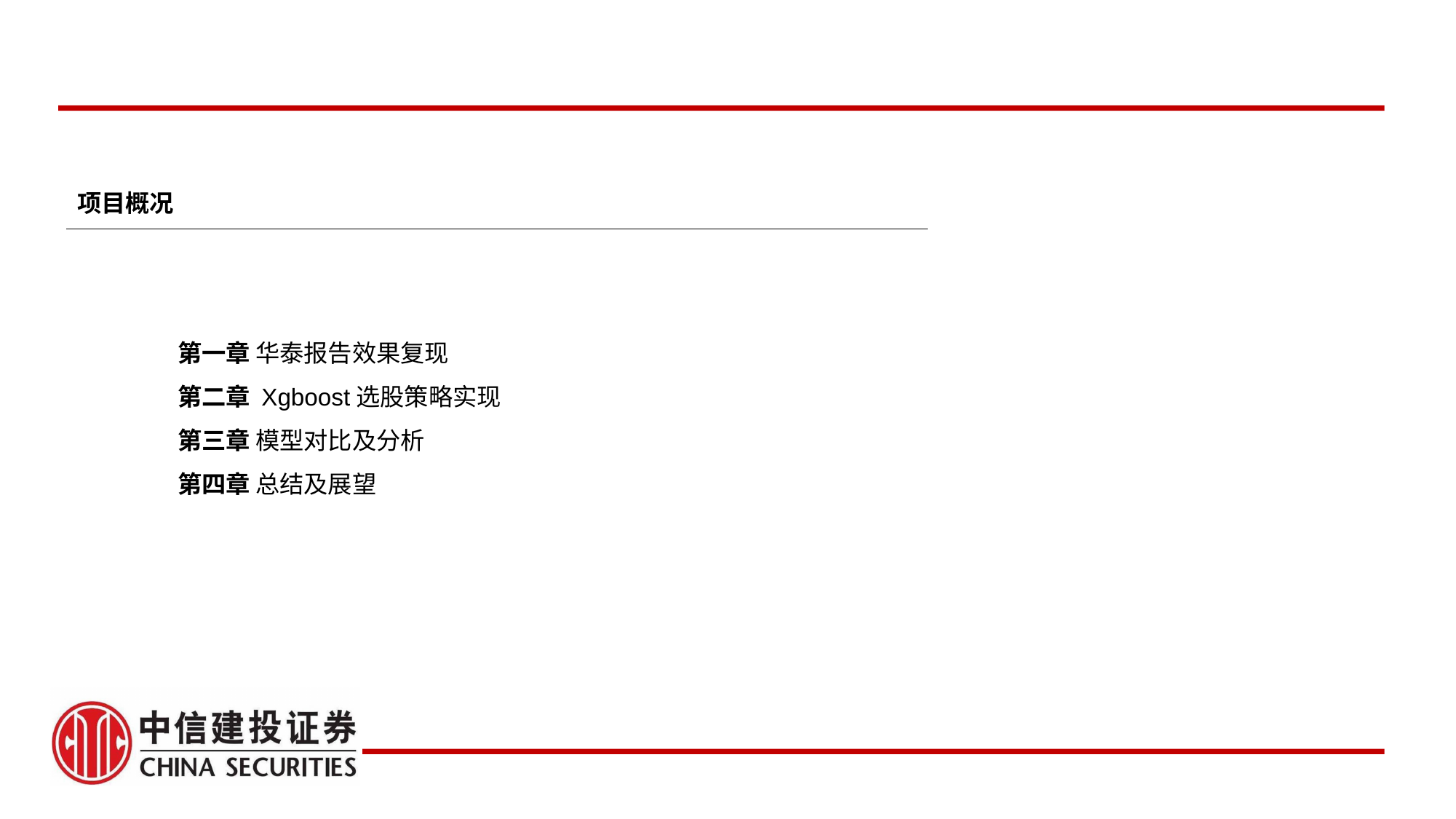

| 项目概况 |  |
| --- | --- |
|  |  |
|  |  |
第一章 华泰报告效果复现
第二章 Xgboost选股策略实现
第三章 模型对比及分析
第四章 总结及展望